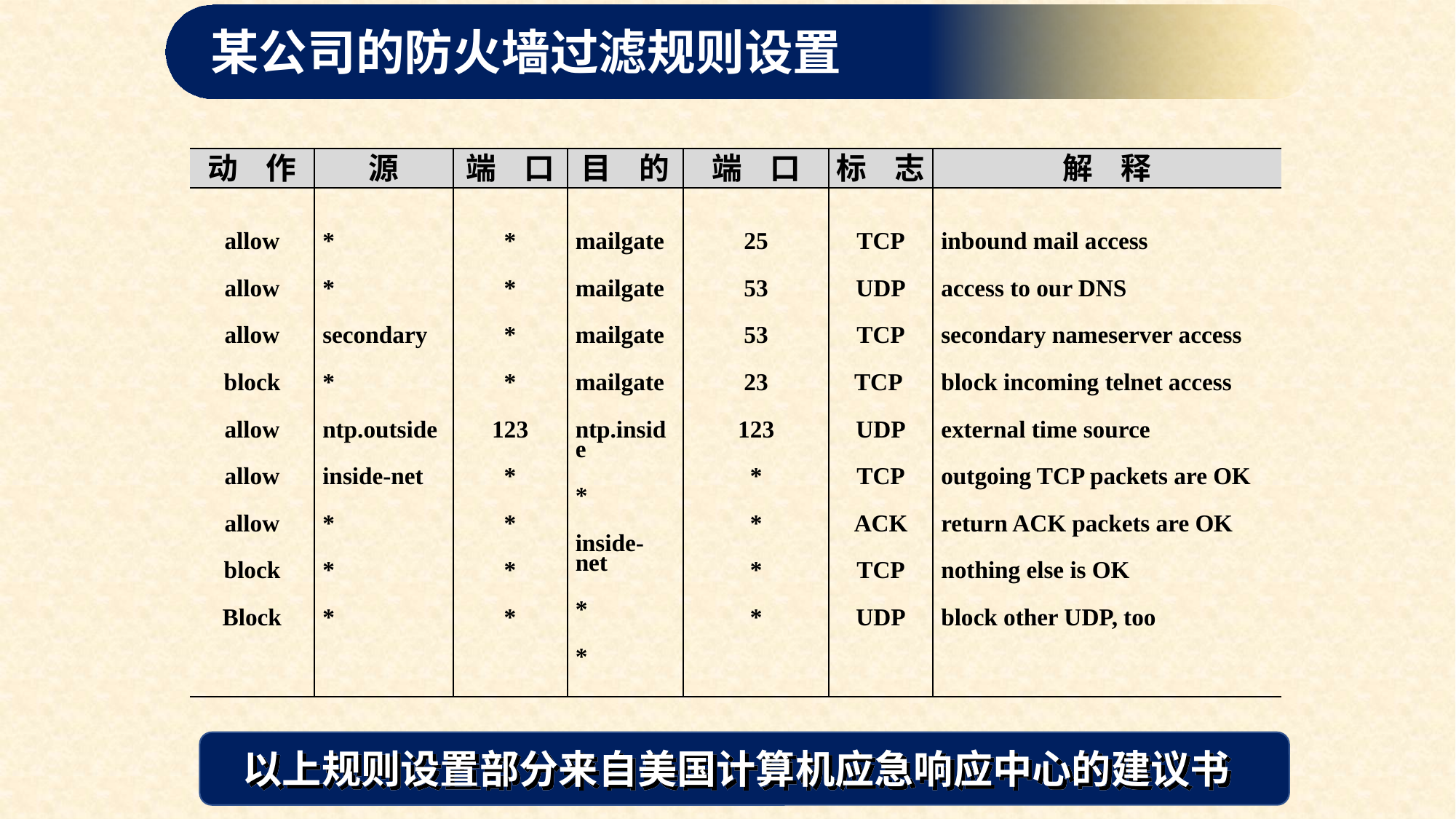

某公司的防火墙过滤规则设置
| 动 作 | 源 | 端 口 | 目 的 | 端 口 | 标 志 | 解 释 |
| --- | --- | --- | --- | --- | --- | --- |
| allow allow allow block allow allow allow block Block | \* \* secondary \* ntp.outside inside-net \* \* \* | \* \* \* \* 123 \* \* \* \* | mailgate mailgate mailgate mailgate ntp.inside \* inside-net \* \* | 25 53 53 23 123 \* \* \* \* | TCP UDP TCP TCP UDP TCP ACK TCP UDP | inbound mail access access to our DNS secondary nameserver access block incoming telnet access external time source outgoing TCP packets are OK return ACK packets are OK nothing else is OK block other UDP, too |

以上规则设置部分来自美国计算机应急响应中心的建议书